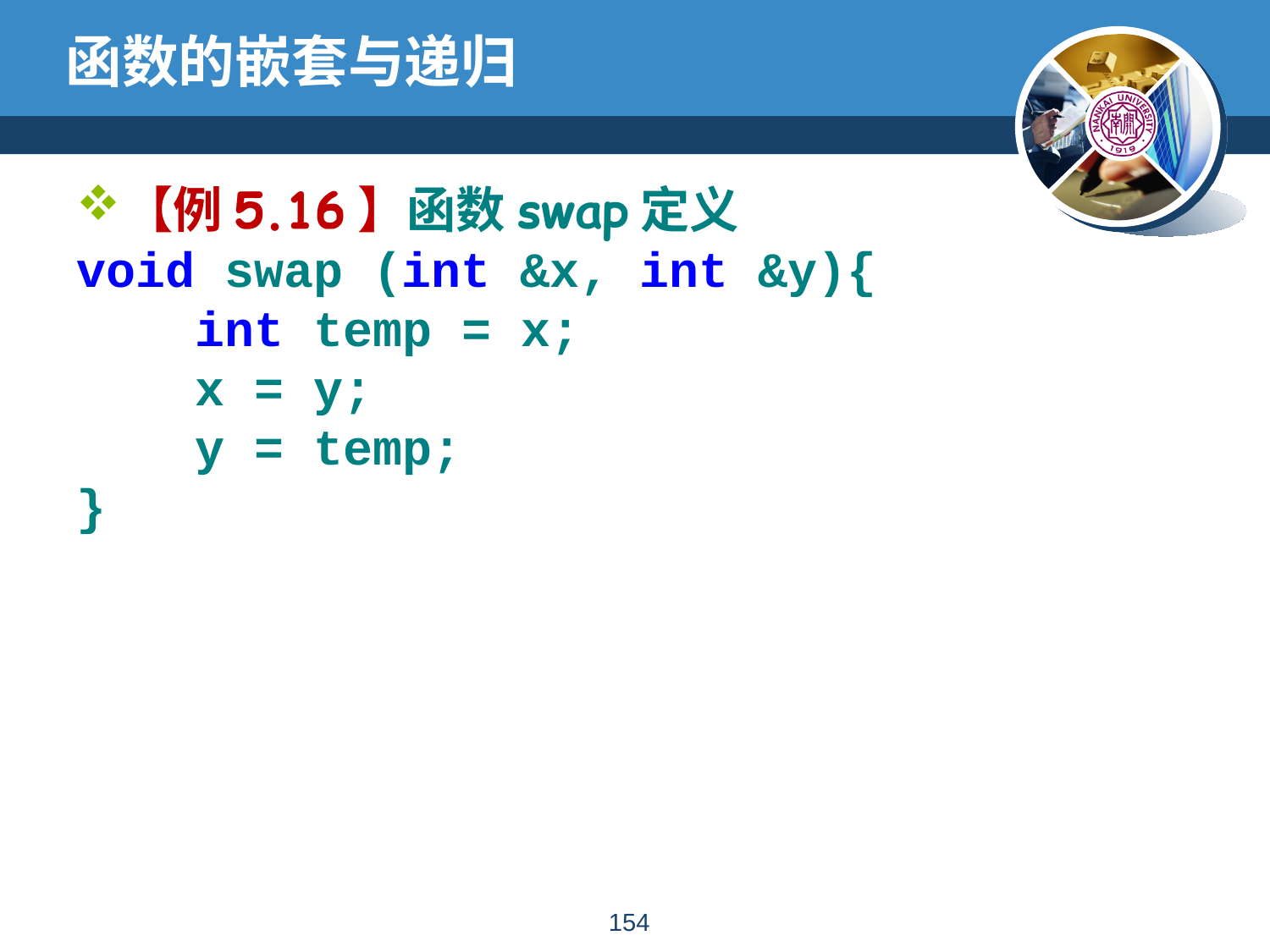

# 函数的嵌套与递归
【例5.16】函数swap定义
void swap (int &x, int &y){
    int temp = x;
    x = y;
    y = temp;
}
154